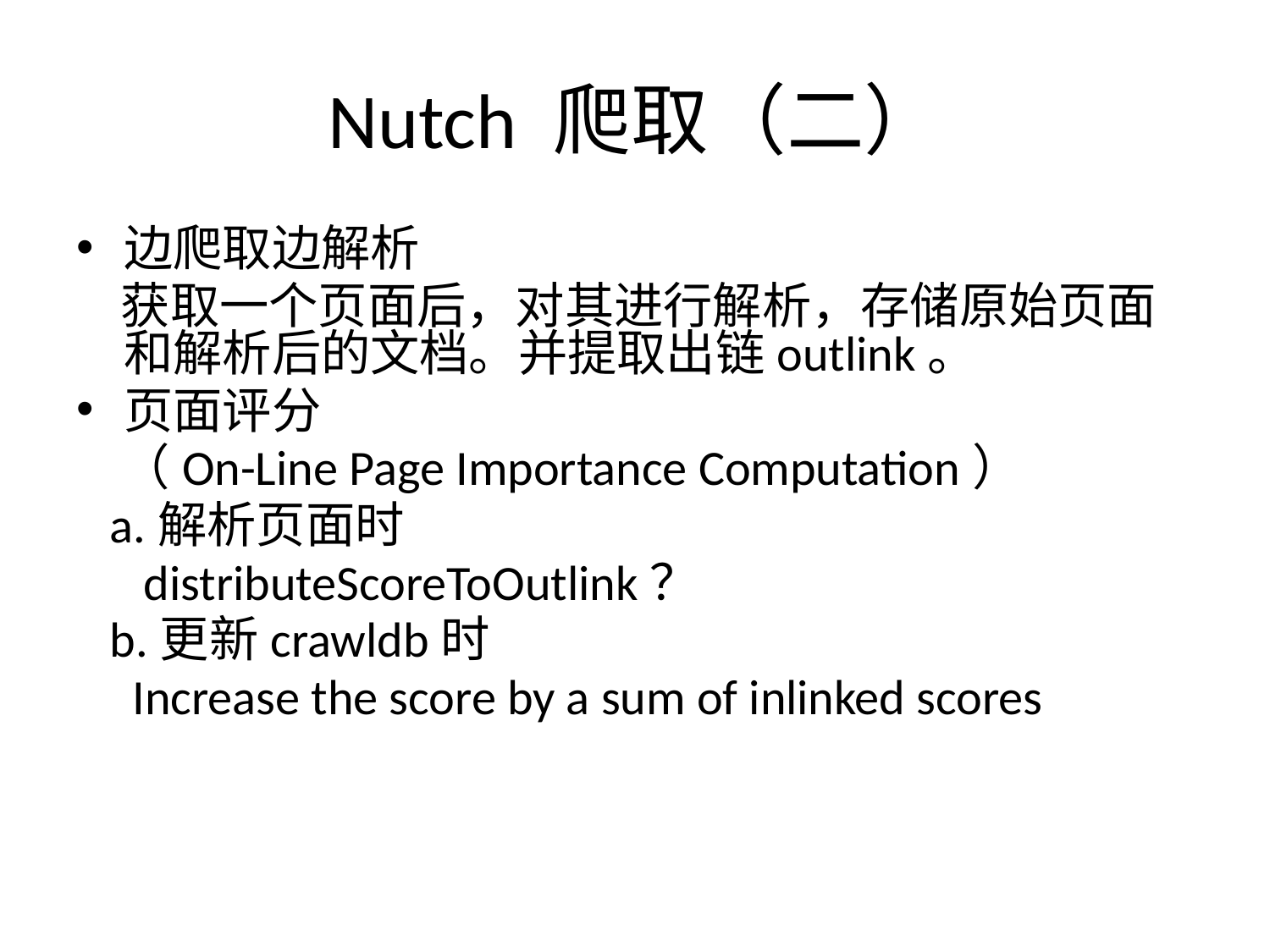

# Nutch 爬取（二）
边爬取边解析
   获取一个页面后，对其进行解析，存储原始页面和解析后的文档。并提取出链outlink。
页面评分
   （On-Line Page Importance Computation）
   a.解析页面时
      distributeScoreToOutlink？
   b.更新crawldb时
     Increase the score by a sum of inlinked scores